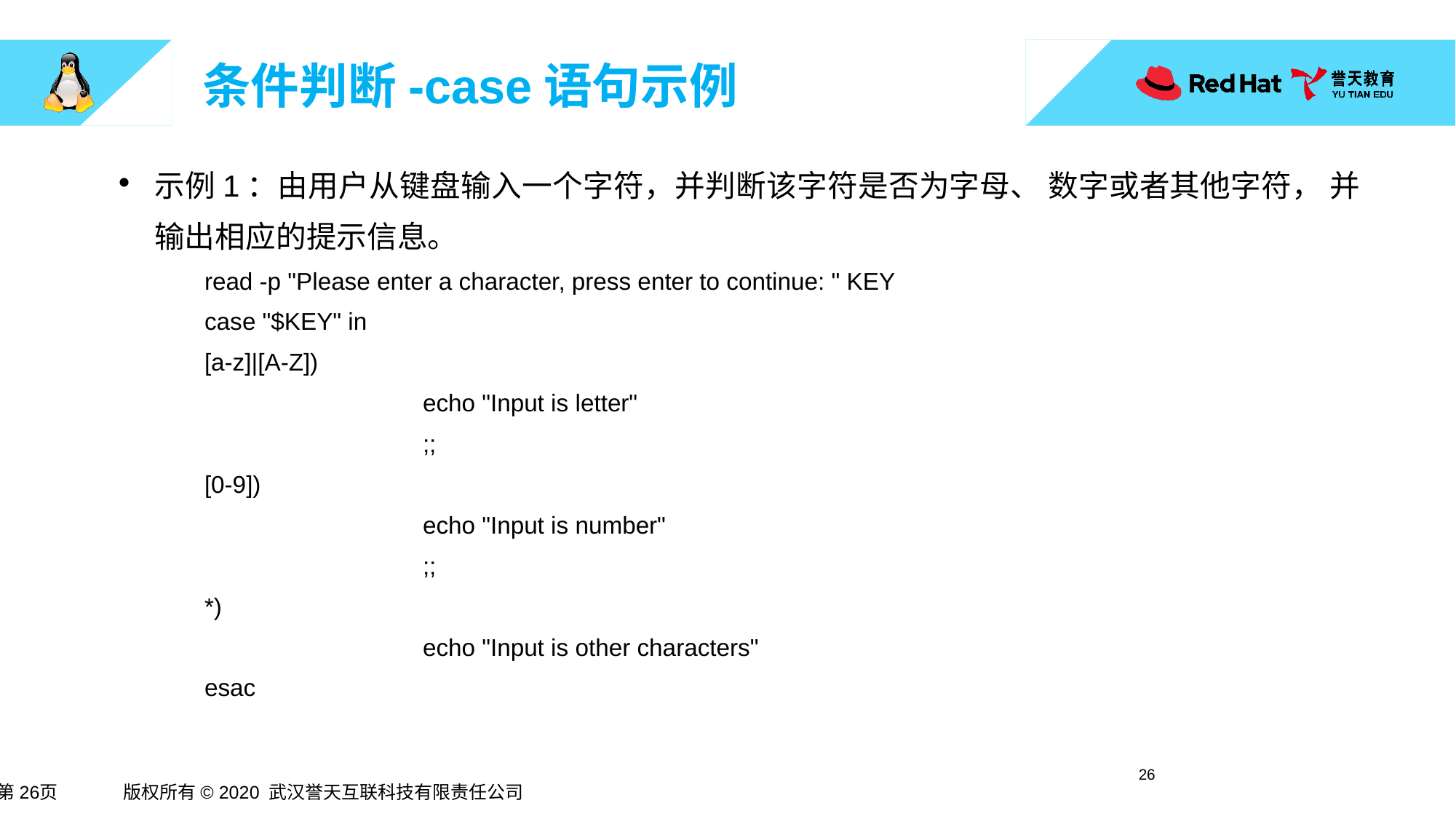

# 条件判断-case语句示例
示例1：由用户从键盘输入一个字符，并判断该字符是否为字母、 数字或者其他字符， 并输出相应的提示信息。
read -p "Please enter a character, press enter to continue: " KEY
case "$KEY" in
[a-z]|[A-Z])
		echo "Input is letter"
		;;
[0-9])
		echo "Input is number"
		;;
*)
		echo "Input is other characters"
esac
26